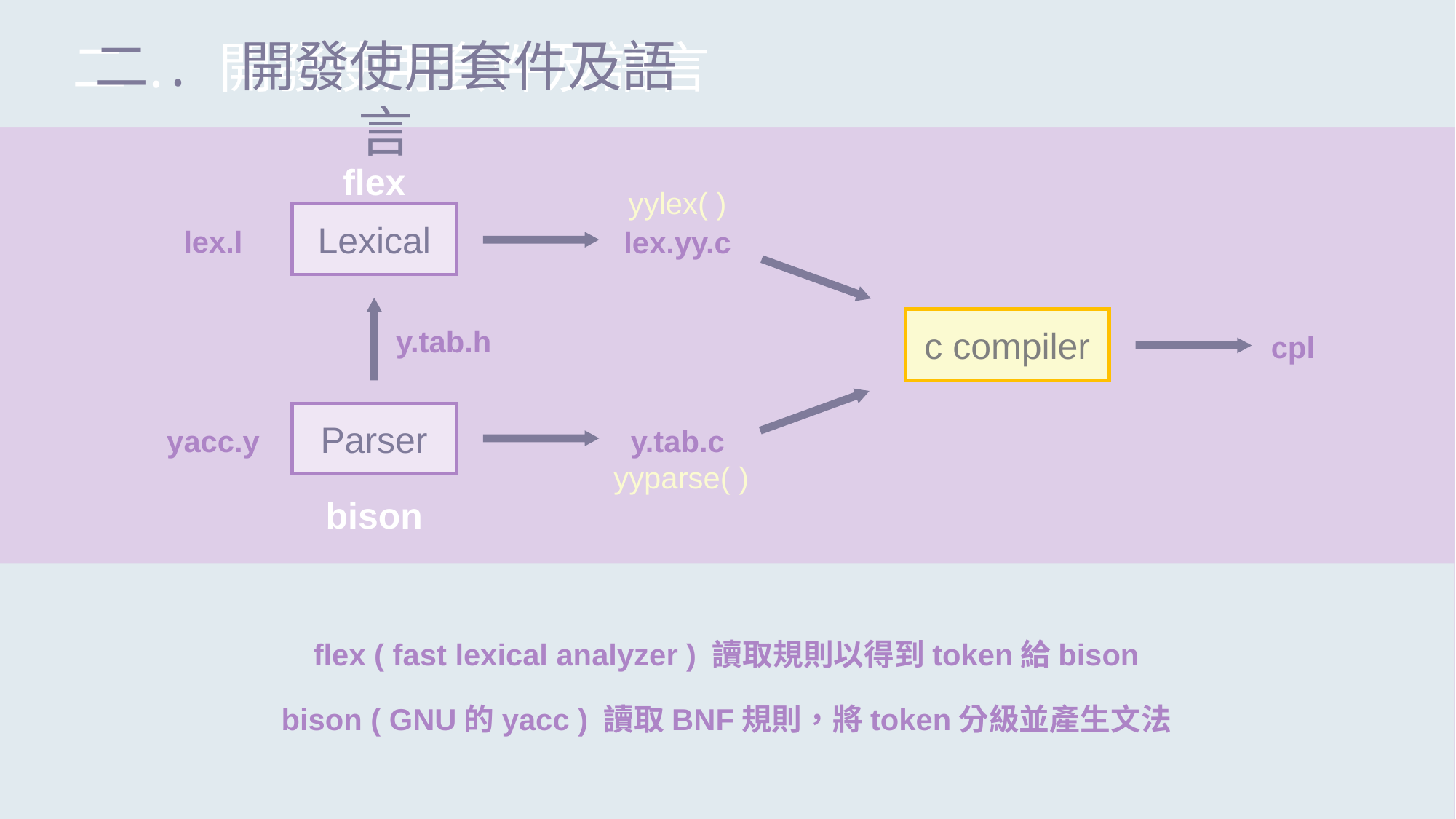

二. 開發使用套件及語言
二. 開發使用套件及語言
flex

Lexical
lex.l
lex.yy.c

c compiler
y.tab.h
cpl

Parser
y.tab.c
yacc.y
bison
yylex( )
yyparse( )

flex ( fast lexical analyzer ) 讀取規則以得到token給bison
bison ( GNU的yacc ) 讀取BNF規則，將token分級並產生文法